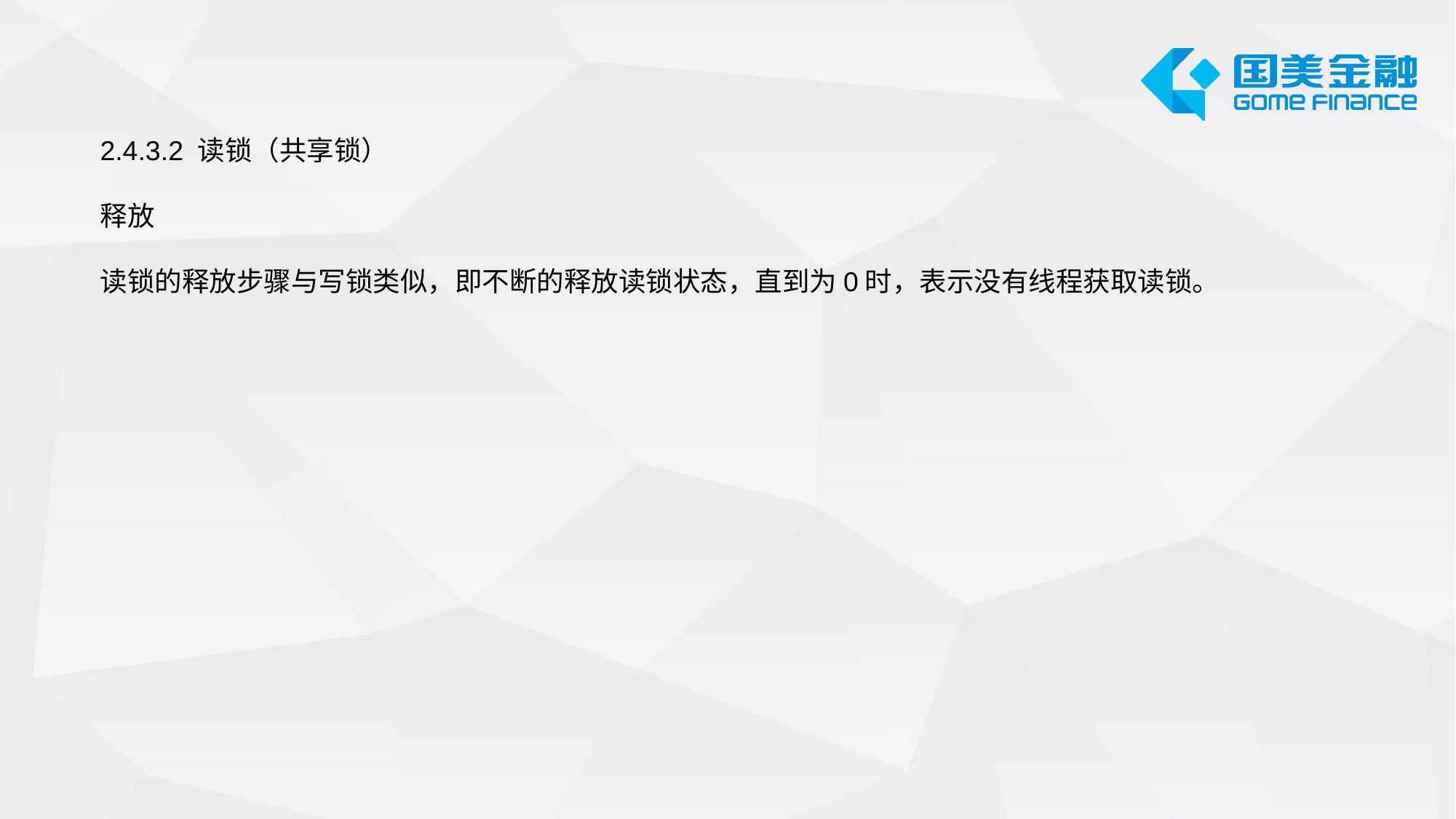

2.4.3.2 读锁（共享锁）

释放

读锁的释放步骤与写锁类似，即不断的释放读锁状态，直到为0时，表示没有线程获取读锁。